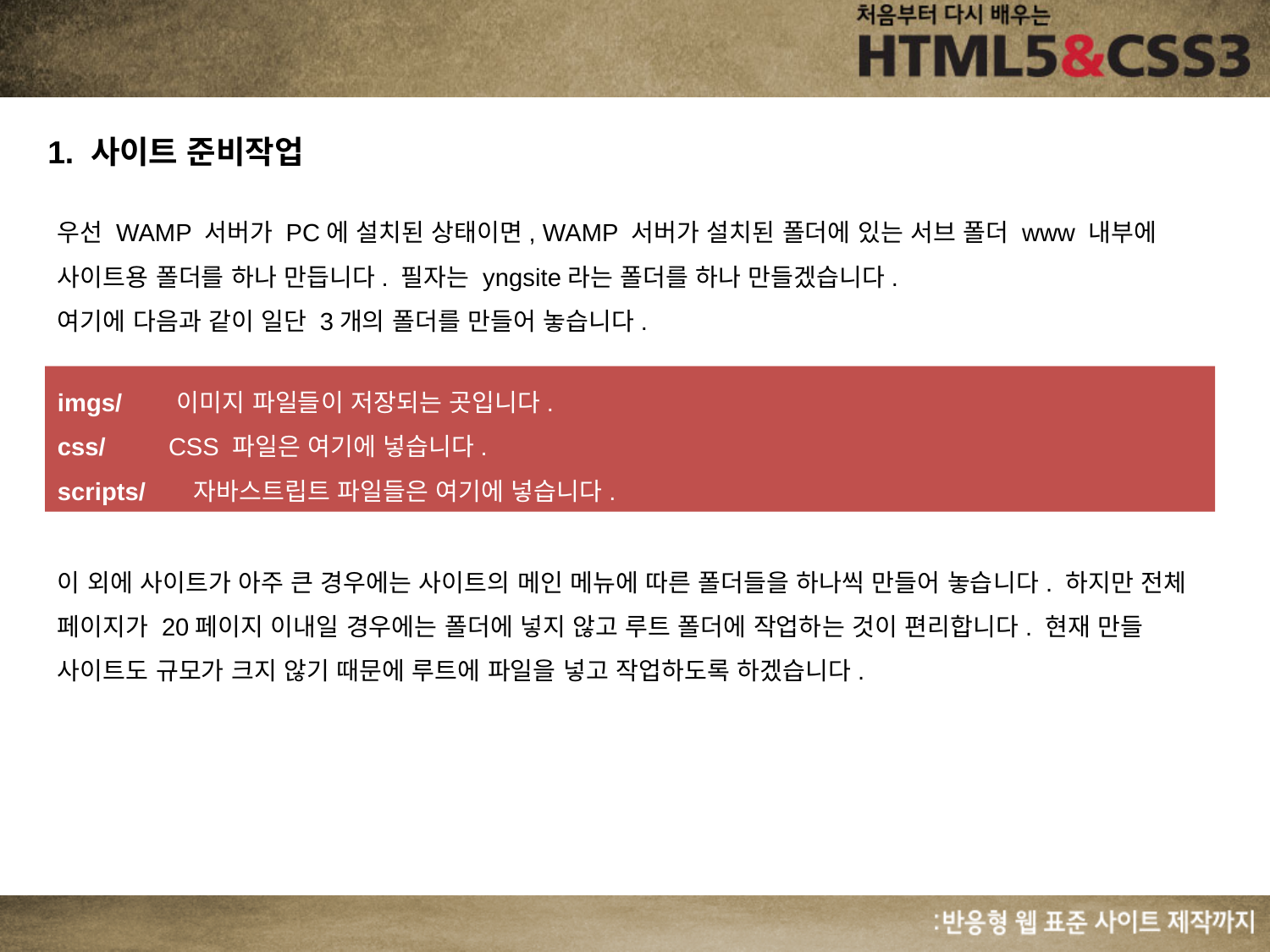

1. 사이트 준비작업
우선 WAMP 서버가 PC에 설치된 상태이면, WAMP 서버가 설치된 폴더에 있는 서브 폴더 www 내부에 사이트용 폴더를 하나 만듭니다. 필자는 yngsite라는 폴더를 하나 만들겠습니다.
여기에 다음과 같이 일단 3개의 폴더를 만들어 놓습니다.

imgs/       이미지 파일들이 저장되는 곳입니다.
css/         CSS 파일은 여기에 넣습니다.
scripts/      자바스트립트 파일들은 여기에 넣습니다.
이 외에 사이트가 아주 큰 경우에는 사이트의 메인 메뉴에 따른 폴더들을 하나씩 만들어 놓습니다. 하지만 전체 페이지가 20페이지 이내일 경우에는 폴더에 넣지 않고 루트 폴더에 작업하는 것이 편리합니다. 현재 만들 사이트도 규모가 크지 않기 때문에 루트에 파일을 넣고 작업하도록 하겠습니다.